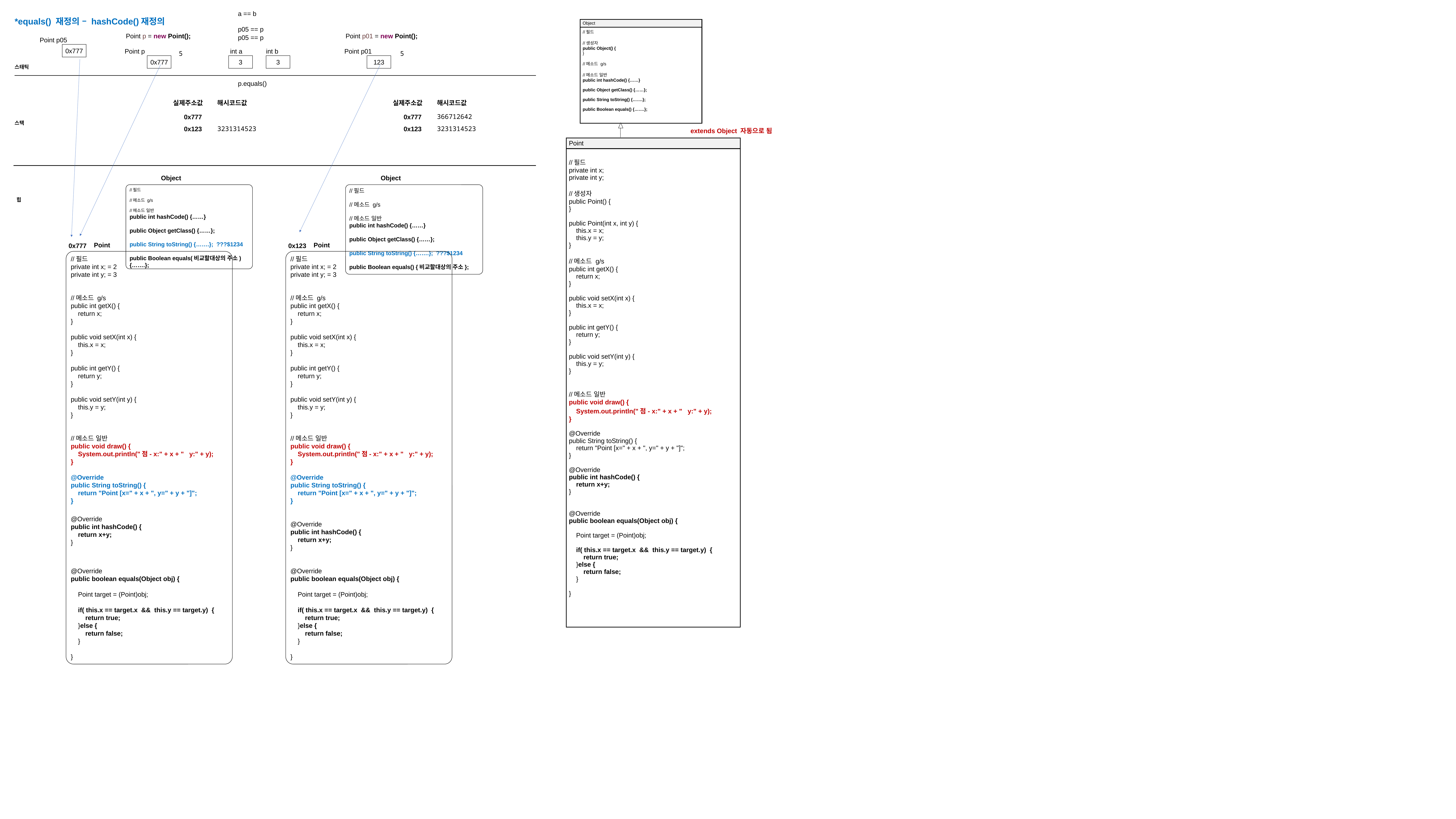

a == b
*equals() 재정의 – hashCode()재정의
| Object |
| --- |
| //필드 //생성자 public Object() { } //메소드 g/s //메소드 일반 public int hashCode() {……} public Object getClass() {……}; public String toString() {…….}; public Boolean equals() {…….}; |
p05 == p
Point p = new Point();
Point p01 = new Point();
p05 == p
  Point p05
0x777
  Point p
 int a
 int b
  Point p01
5
5
0x777
3
3
123
스태틱
p.equals()
실제주소값
해시코드값
실제주소값
해시코드값
366712642
0x777
0x777
스택
3231314523
3231314523
0x123
0x123
extends Object 자동으로 됨

| Point |
| --- |
| //필드 private int x; private int y; //생성자 public Point() { } public Point(int x, int y) { this.x = x; this.y = y; } //메소드 g/s public int getX() { return x; } public void setX(int x) { this.x = x; } public int getY() { return y; } public void setY(int y) { this.y = y; } //메소드 일반 public void draw() { System.out.println("점- x:" + x + " y:" + y); } @Override public String toString() { return "Point [x=" + x + ", y=" + y + "]"; } @Override public int hashCode() { return x+y; } @Override public boolean equals(Object obj) { Point target = (Point)obj; if( this.x == target.x && this.y == target.y) { return true; }else { return false; } } |
Object
Object
//필드

//메소드 g/s

//메소드 일반
public int hashCode() {……}

public Object getClass() {……};

public String toString() {…….};  ???$1234

public Boolean equals(비교할대상의 주소) {…….};

//필드

//메소드 g/s

//메소드 일반
public int hashCode() {……}

public Object getClass() {……};

public String toString() {…….};  ???$1234

public Boolean equals() {비교할대상의 주소};

힙
Point
Point
0x777
0x123
//필드
private int x; = 2
private int y; = 3

//메소드 g/s
public int getX() {
    return x;
}

public void setX(int x) {
    this.x = x;
}

public int getY() {
    return y;
}

public void setY(int y) {
    this.y = y;
}

//메소드 일반
public void draw() {
    System.out.println("점- x:" + x + "   y:" + y);
}

@Override
public String toString() {
    return "Point [x=" + x + ", y=" + y + "]";
}

@Override
public int hashCode() {
    return x+y;
}

@Override
public boolean equals(Object obj) {

    Point target = (Point)obj;

    if( this.x == target.x  &&  this.y == target.y)  {
        return true;
    }else {
        return false;
    }

}

//필드
private int x; = 2
private int y; = 3

//메소드 g/s
public int getX() {
    return x;
}

public void setX(int x) {
    this.x = x;
}

public int getY() {
    return y;
}

public void setY(int y) {
    this.y = y;
}

//메소드 일반
public void draw() {
    System.out.println("점- x:" + x + "   y:" + y);
}

@Override
public String toString() {
    return "Point [x=" + x + ", y=" + y + "]";
}

@Override
public int hashCode() {
    return x+y;
}

@Override
public boolean equals(Object obj) {

    Point target = (Point)obj;

    if( this.x == target.x  &&  this.y == target.y)  {
        return true;
    }else {
        return false;
    }

}